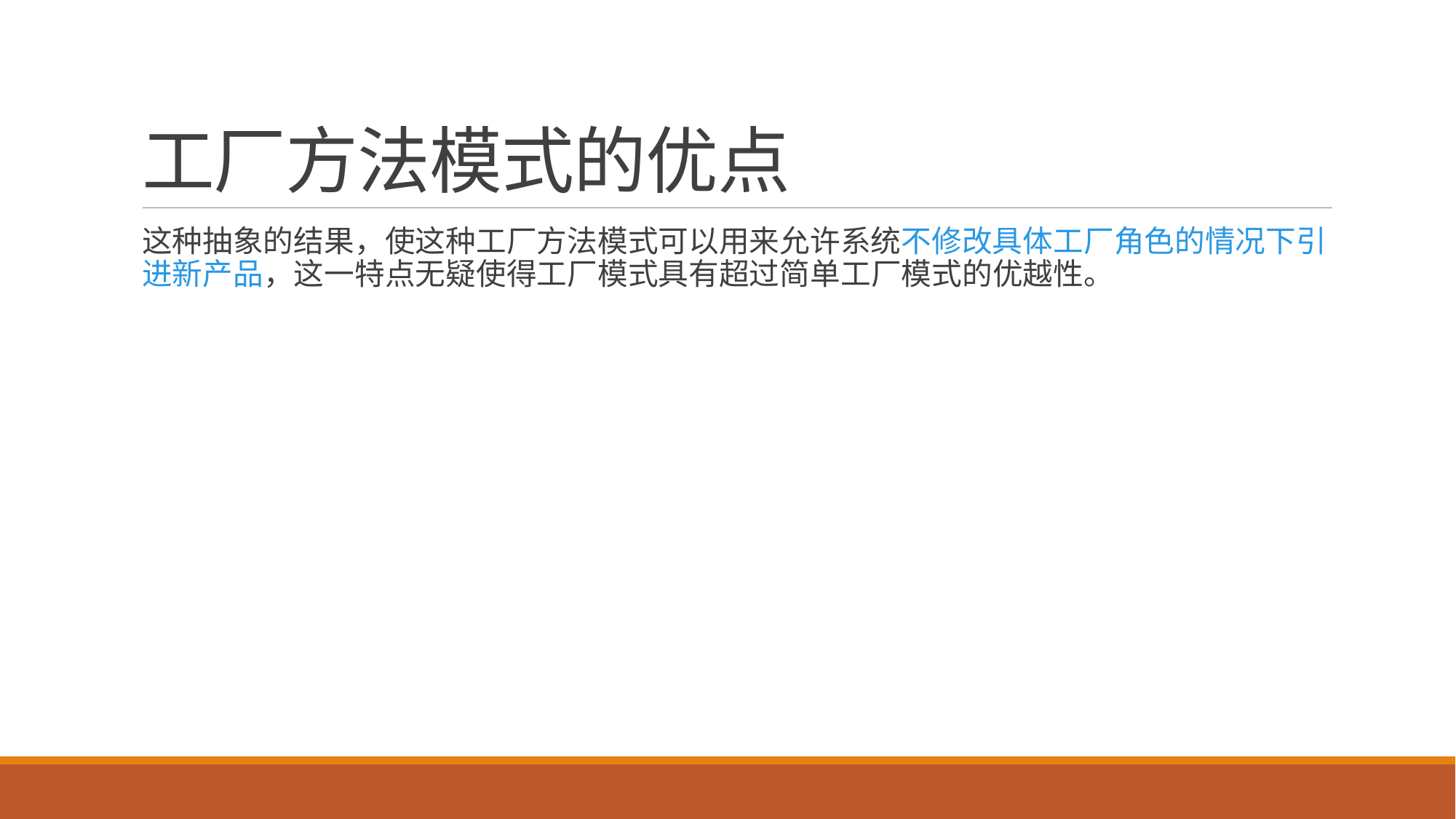

# 工厂方法模式的优点
这种抽象的结果，使这种工厂方法模式可以用来允许系统不修改具体工厂角色的情况下引进新产品，这一特点无疑使得工厂模式具有超过简单工厂模式的优越性。